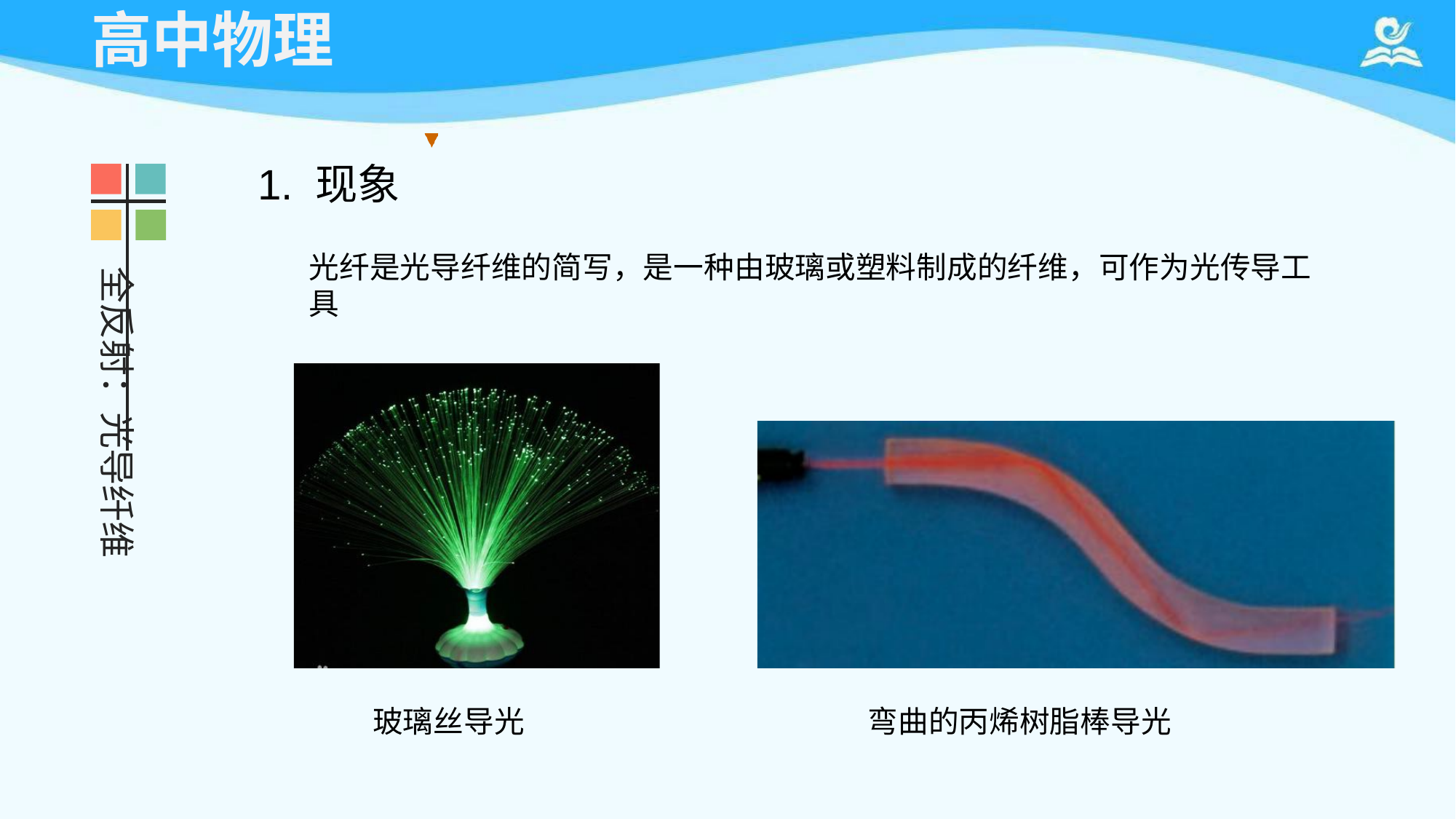

# 高中物理

1. 现象
光纤是光导纤维的简写，是一种由玻璃或塑料制成的纤维，可作为光传导工具

全反射：光导纤维

玻璃丝导光
弯曲的丙烯树脂棒导光